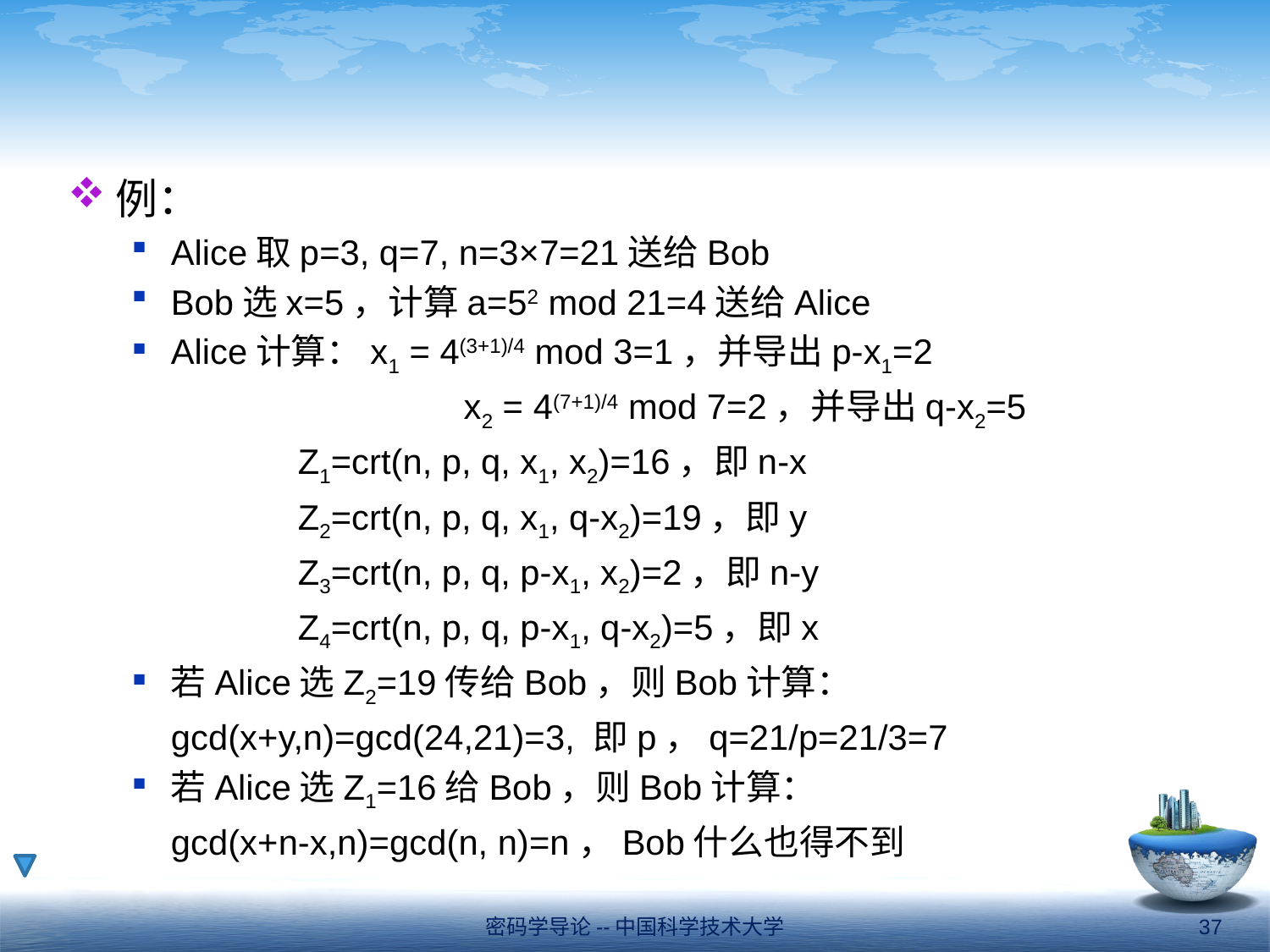

例：
Alice取p=3, q=7, n=3×7=21送给Bob
Bob选x=5，计算a=52 mod 21=4送给Alice
Alice计算：x1 = 4(3+1)/4 mod 3=1，并导出p-x1=2
			    x2 = 4(7+1)/4 mod 7=2，并导出q-x2=5
		Z1=crt(n, p, q, x1, x2)=16，即n-x
		Z2=crt(n, p, q, x1, q-x2)=19，即y
		Z3=crt(n, p, q, p-x1, x2)=2，即n-y
		Z4=crt(n, p, q, p-x1, q-x2)=5，即x
若Alice选Z2=19传给Bob，则Bob计算：
	gcd(x+y,n)=gcd(24,21)=3, 即p，q=21/p=21/3=7
若Alice选Z1=16给Bob，则Bob计算：
	gcd(x+n-x,n)=gcd(n, n)=n，Bob什么也得不到

密码学导论--中国科学技术大学
37